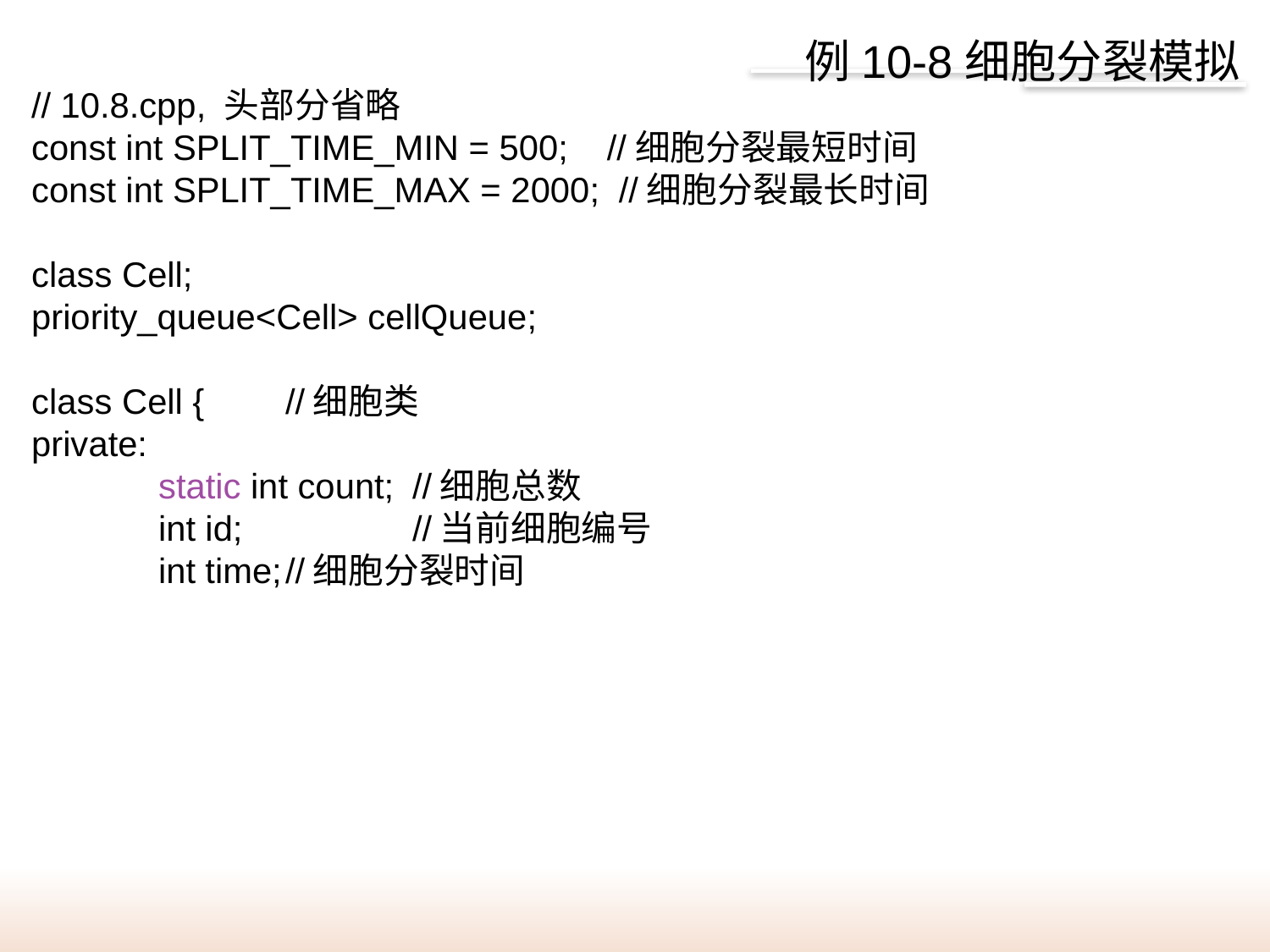

# 例10-8细胞分裂模拟
// 10.8.cpp, 头部分省略
const int SPLIT_TIME_MIN = 500;    //细胞分裂最短时间
const int SPLIT_TIME_MAX = 2000;  //细胞分裂最长时间

class Cell;
priority_queue<Cell> cellQueue;

class Cell {	//细胞类
private:
	static int count;	//细胞总数
	int id;		//当前细胞编号
	int time;	//细胞分裂时间